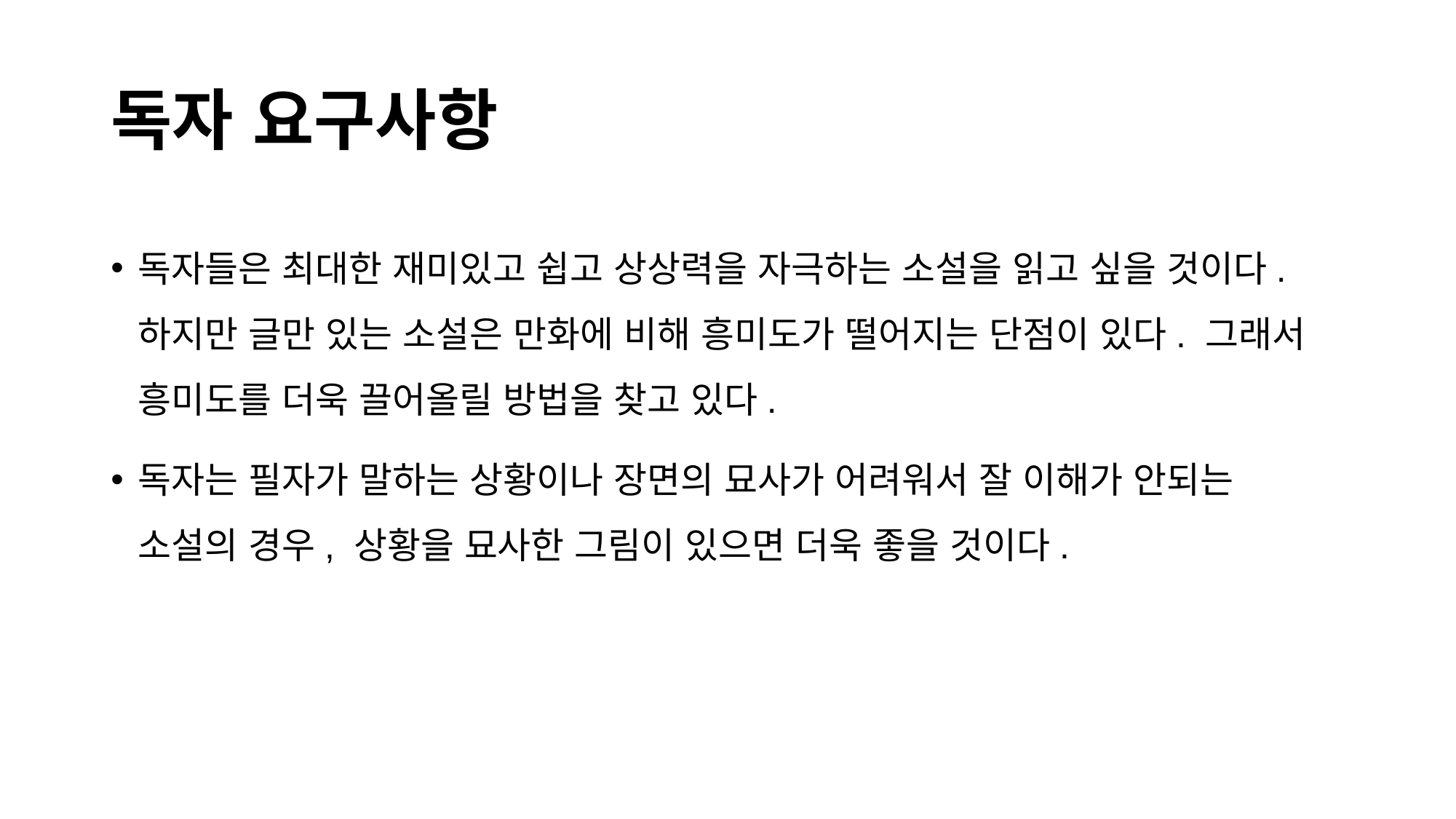

# 독자 요구사항
독자들은 최대한 재미있고 쉽고 상상력을 자극하는 소설을 읽고 싶을 것이다. 하지만 글만 있는 소설은 만화에 비해 흥미도가 떨어지는 단점이 있다. 그래서 흥미도를 더욱 끌어올릴 방법을 찾고 있다.
독자는 필자가 말하는 상황이나 장면의 묘사가 어려워서 잘 이해가 안되는 소설의 경우, 상황을 묘사한 그림이 있으면 더욱 좋을 것이다.